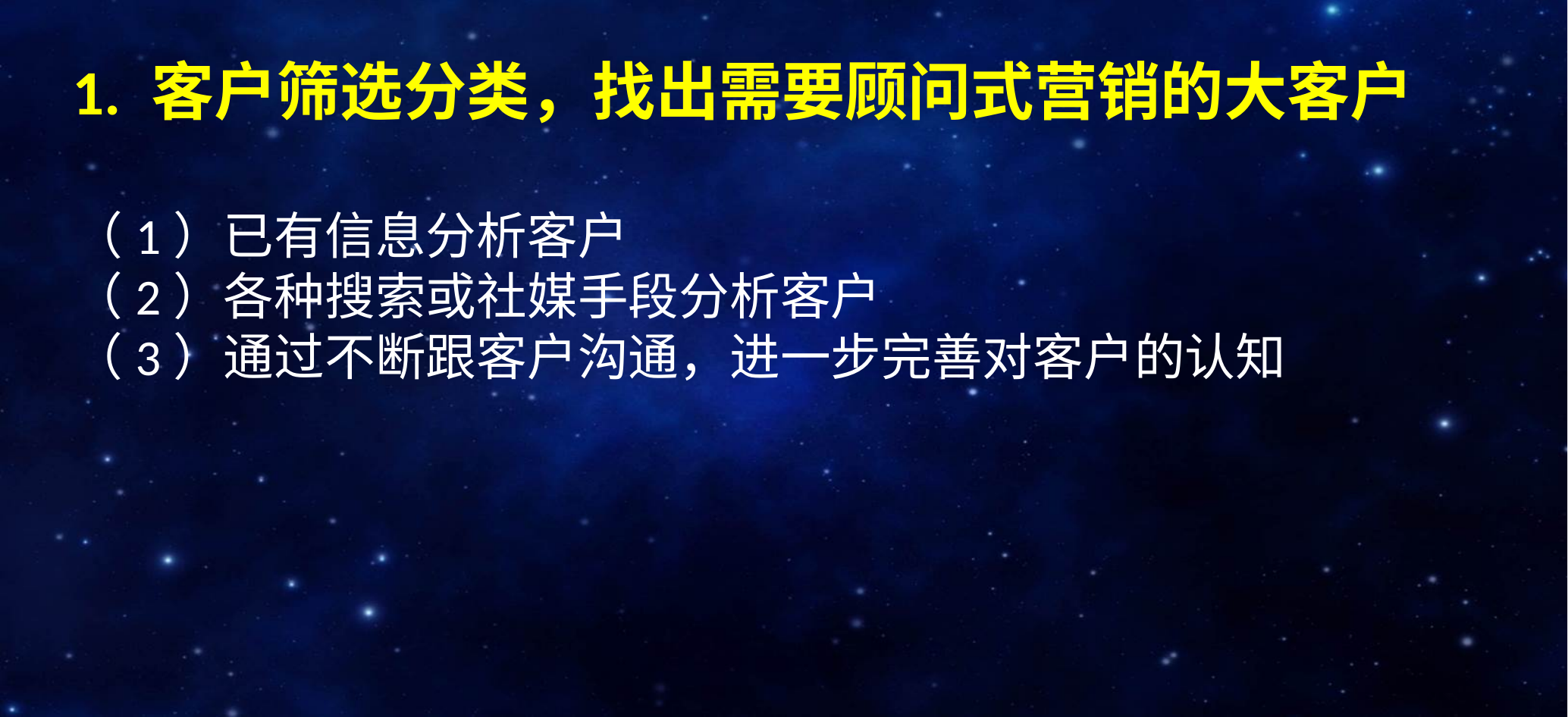

1. 客户筛选分类，找出需要顾问式营销的大客户

（1）已有信息分析客户（2）各种搜索或社媒手段分析客户（3）通过不断跟客户沟通，进一步完善对客户的认知